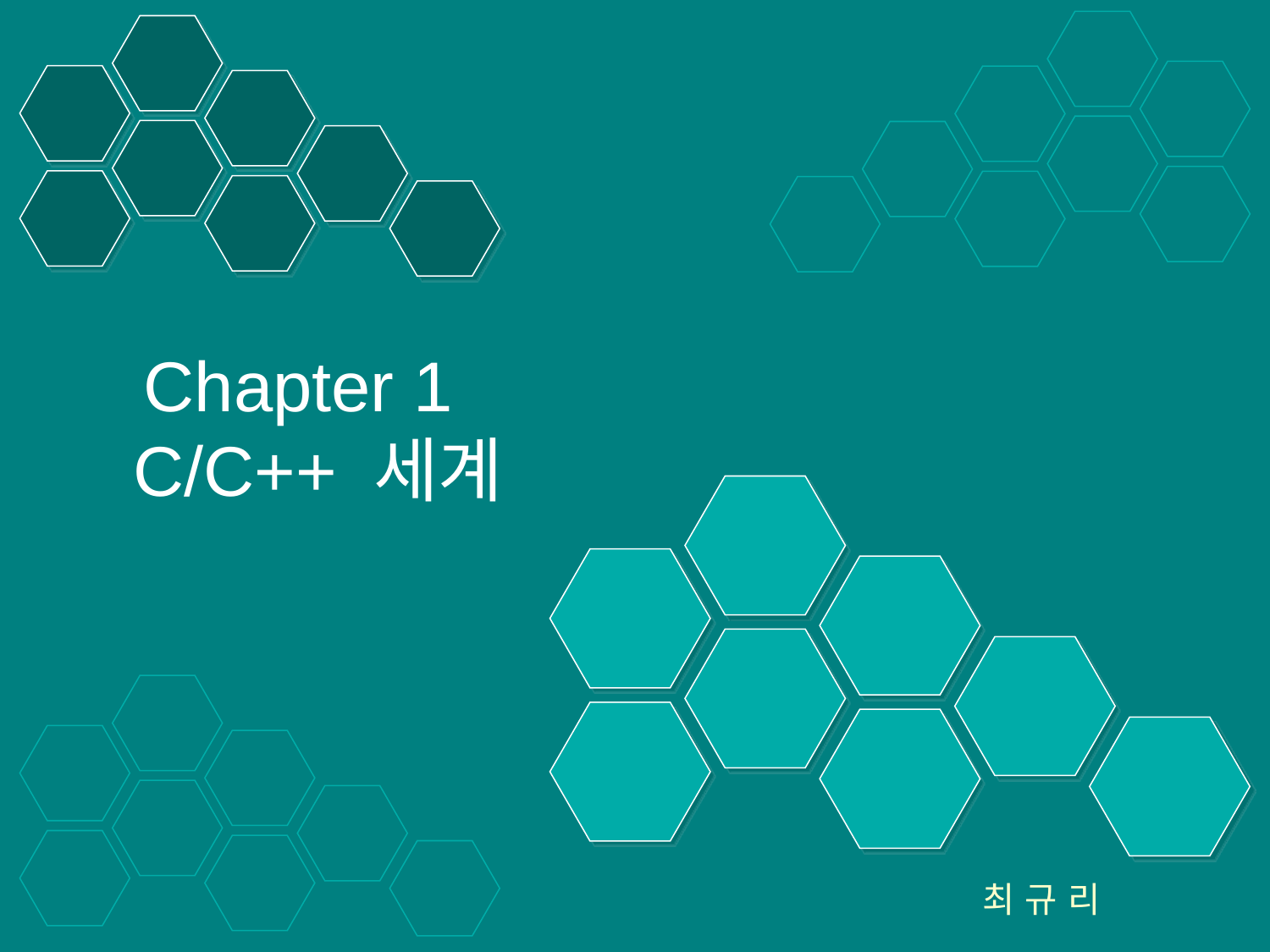

# Chapter 1 C/C++ 세계
최 규 리